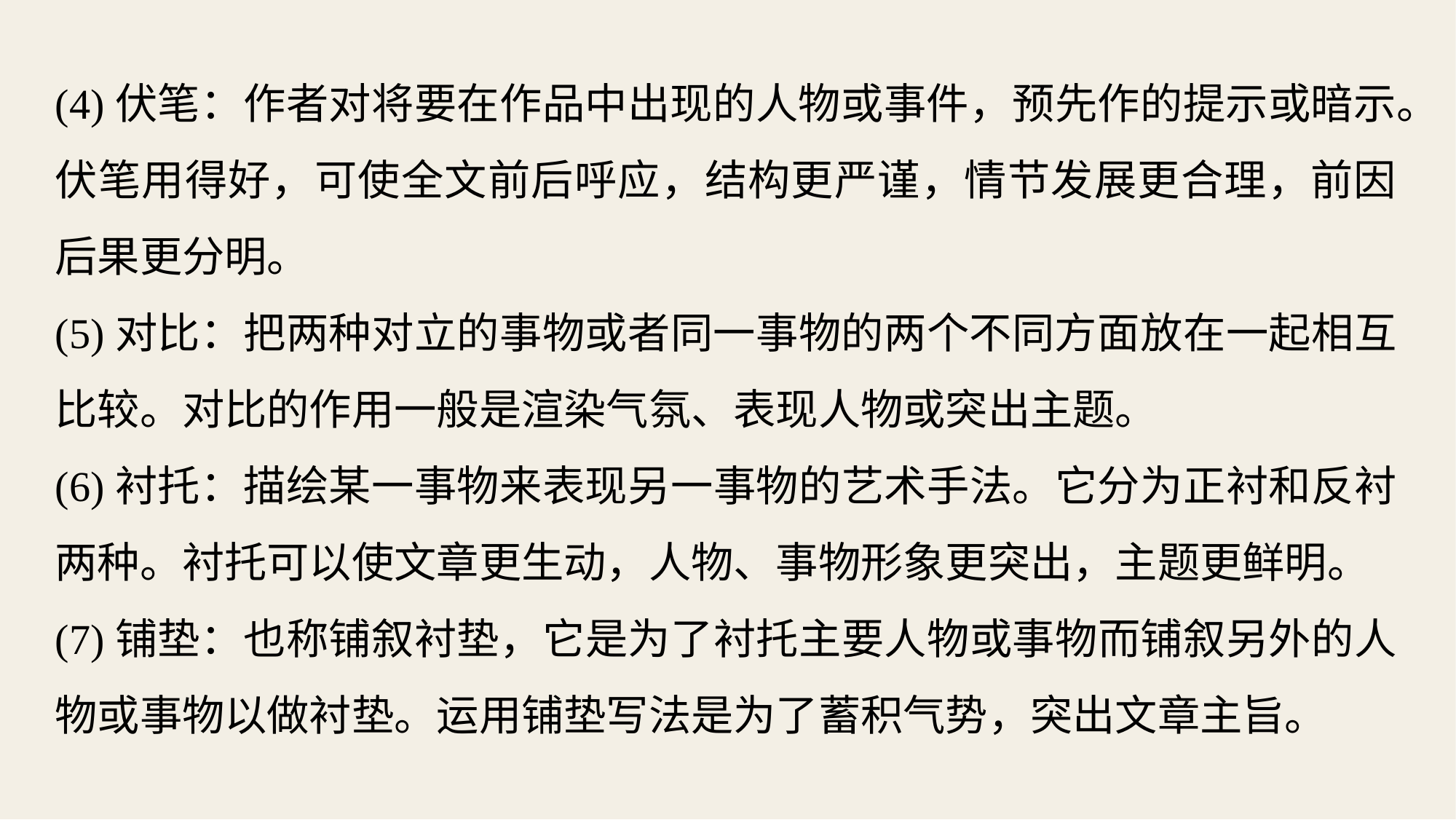

(4)伏笔：作者对将要在作品中出现的人物或事件，预先作的提示或暗示。伏笔用得好，可使全文前后呼应，结构更严谨，情节发展更合理，前因后果更分明。
(5)对比：把两种对立的事物或者同一事物的两个不同方面放在一起相互比较。对比的作用一般是渲染气氛、表现人物或突出主题。
(6)衬托：描绘某一事物来表现另一事物的艺术手法。它分为正衬和反衬两种。衬托可以使文章更生动，人物、事物形象更突出，主题更鲜明。
(7)铺垫：也称铺叙衬垫，它是为了衬托主要人物或事物而铺叙另外的人物或事物以做衬垫。运用铺垫写法是为了蓄积气势，突出文章主旨。